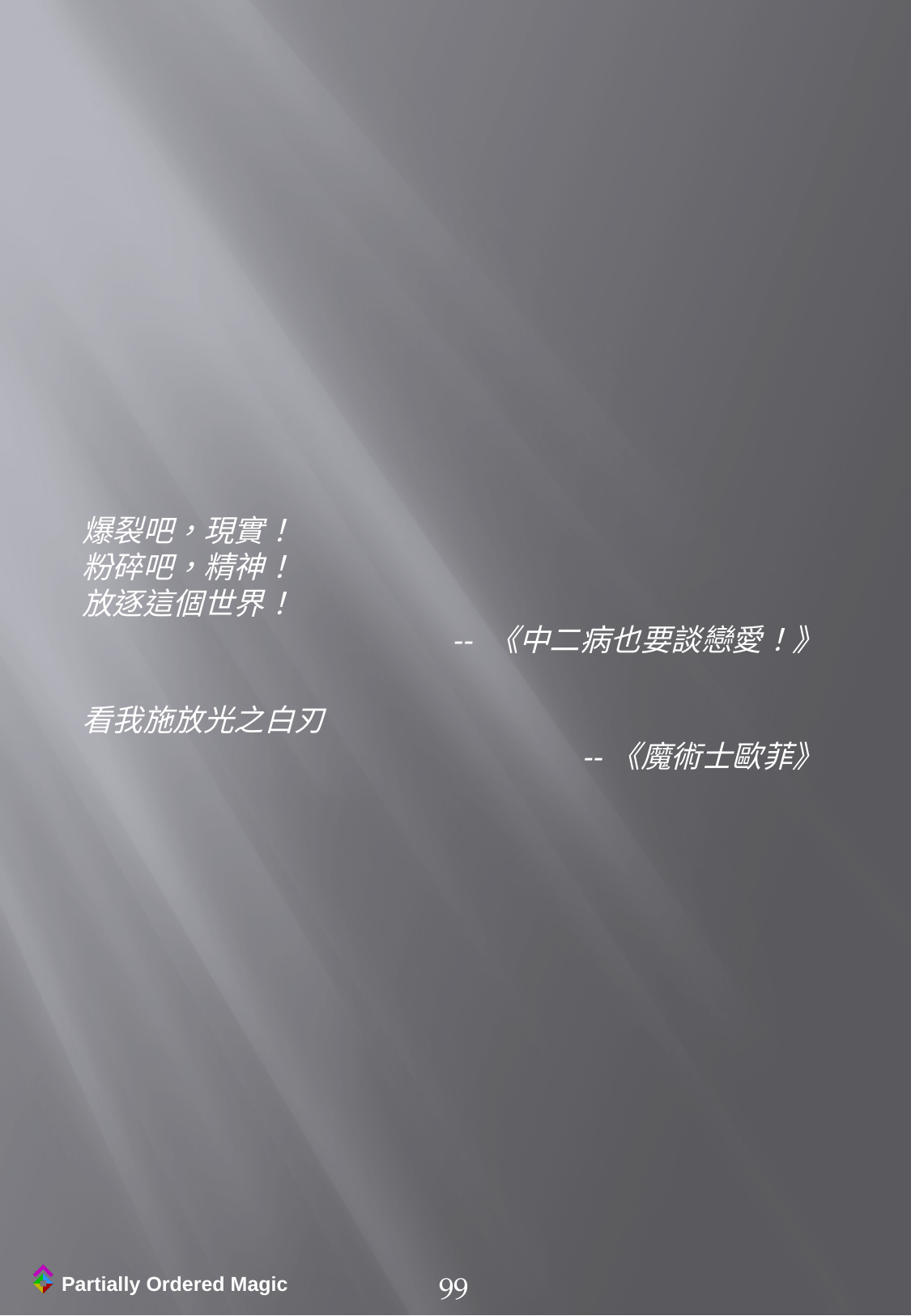

#

爆裂吧，現實！
粉碎吧，精神！
放逐這個世界！
-- 《中二病也要談戀愛！》
看我施放光之白刃
--《魔術士歐菲》